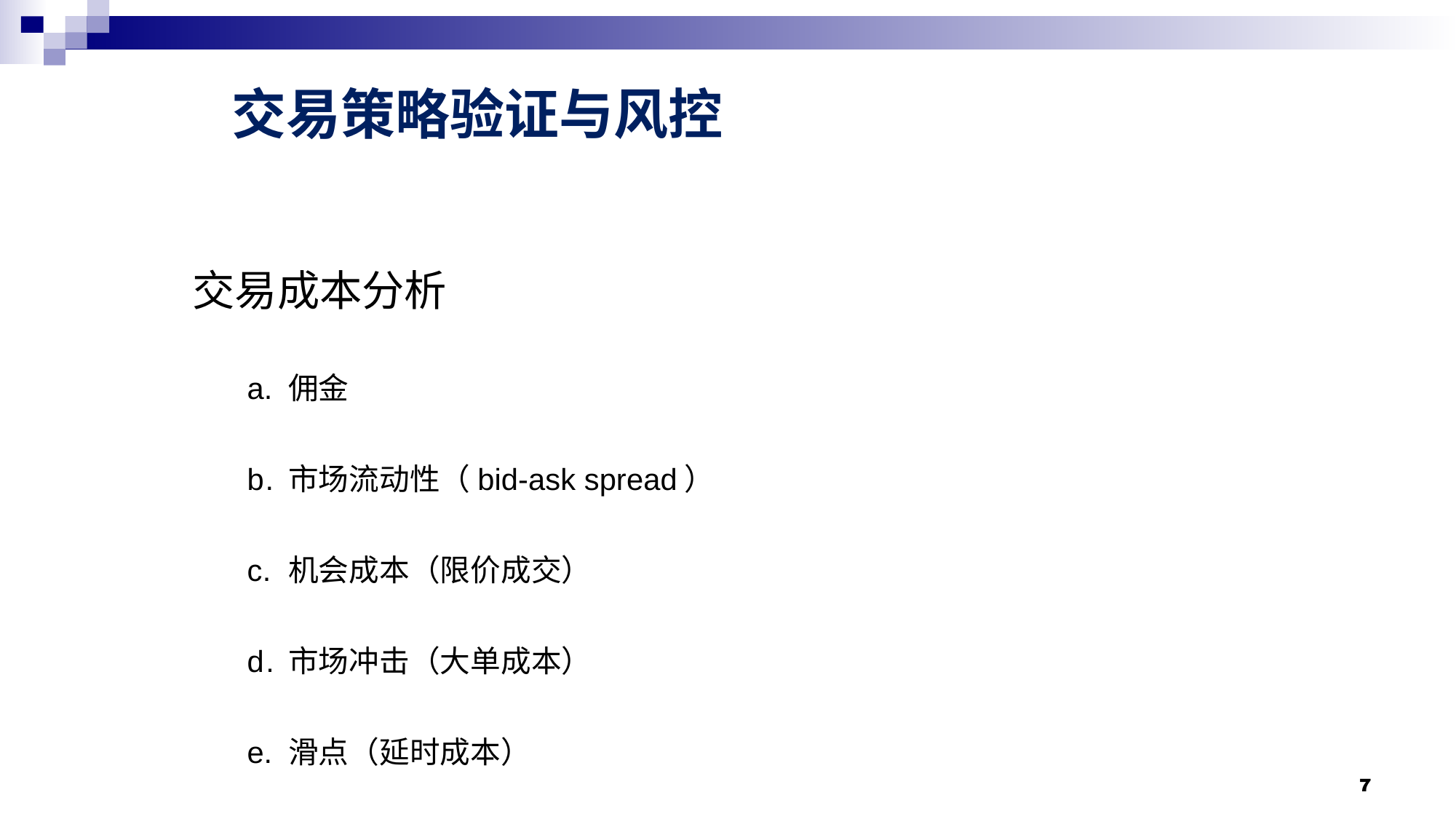

交易策略验证与风控
交易成本分析
佣金
市场流动性（bid-ask spread）
机会成本（限价成交）
市场冲击（大单成本）
滑点（延时成本）
7